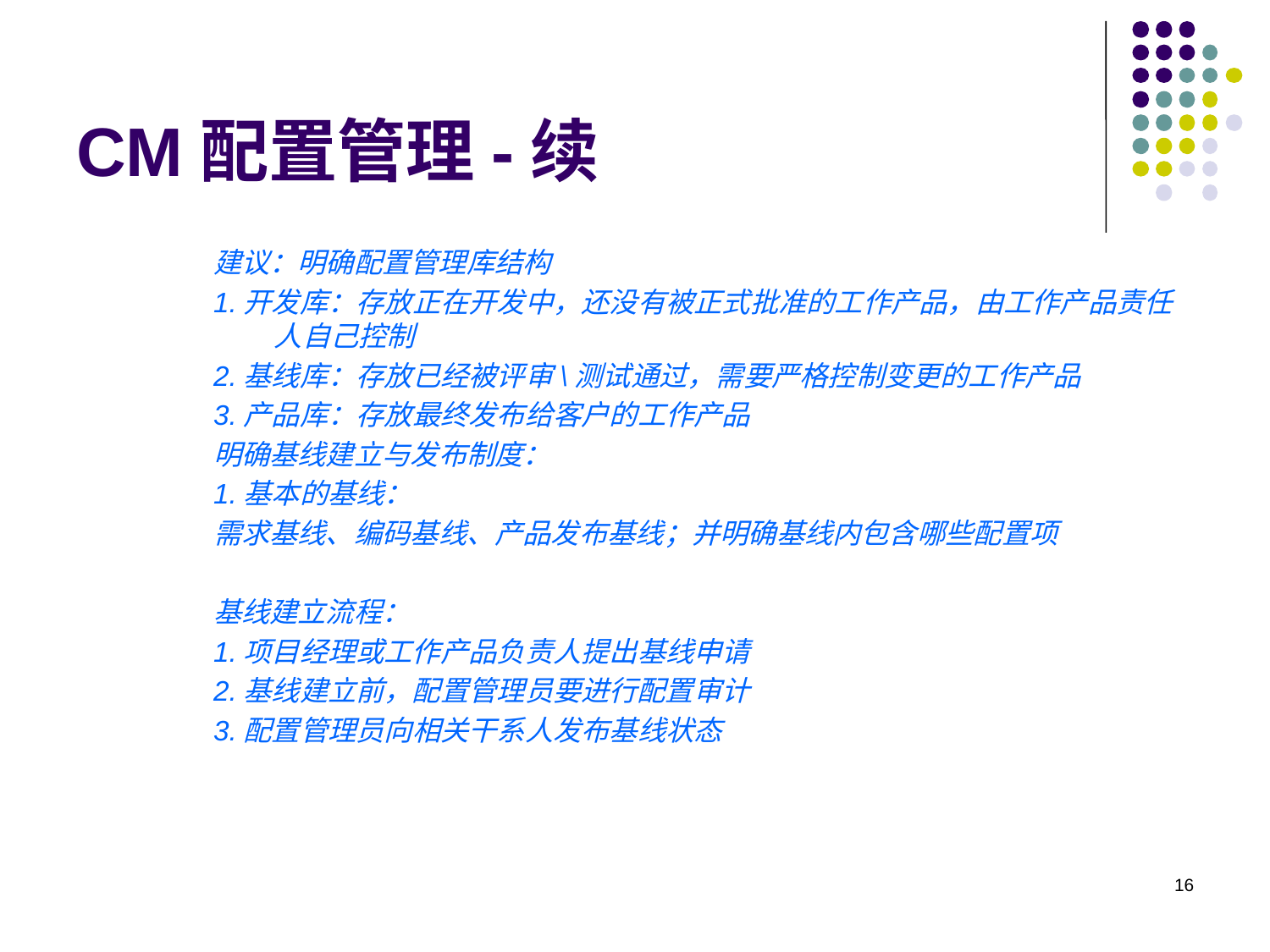

# CM配置管理-续
建议：明确配置管理库结构
1.开发库：存放正在开发中，还没有被正式批准的工作产品，由工作产品责任人自己控制
2.基线库：存放已经被评审\测试通过，需要严格控制变更的工作产品
3.产品库：存放最终发布给客户的工作产品
明确基线建立与发布制度：
1.基本的基线：
需求基线、编码基线、产品发布基线；并明确基线内包含哪些配置项

基线建立流程：
1.项目经理或工作产品负责人提出基线申请
2.基线建立前，配置管理员要进行配置审计
3.配置管理员向相关干系人发布基线状态

16